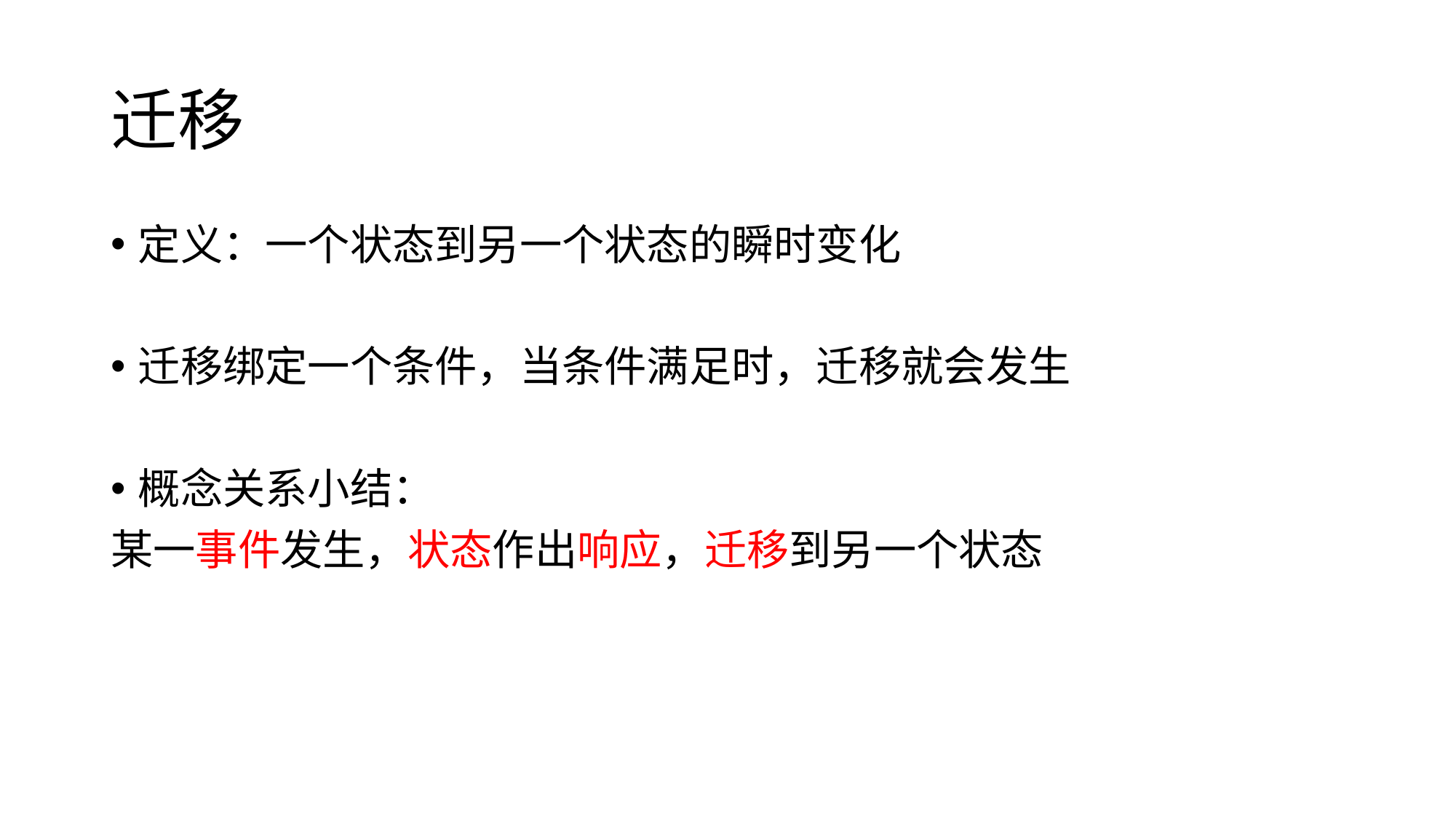

# 迁移
定义：一个状态到另一个状态的瞬时变化

迁移绑定一个条件，当条件满足时，迁移就会发生

概念关系小结：
某一事件发生，状态作出响应，迁移到另一个状态